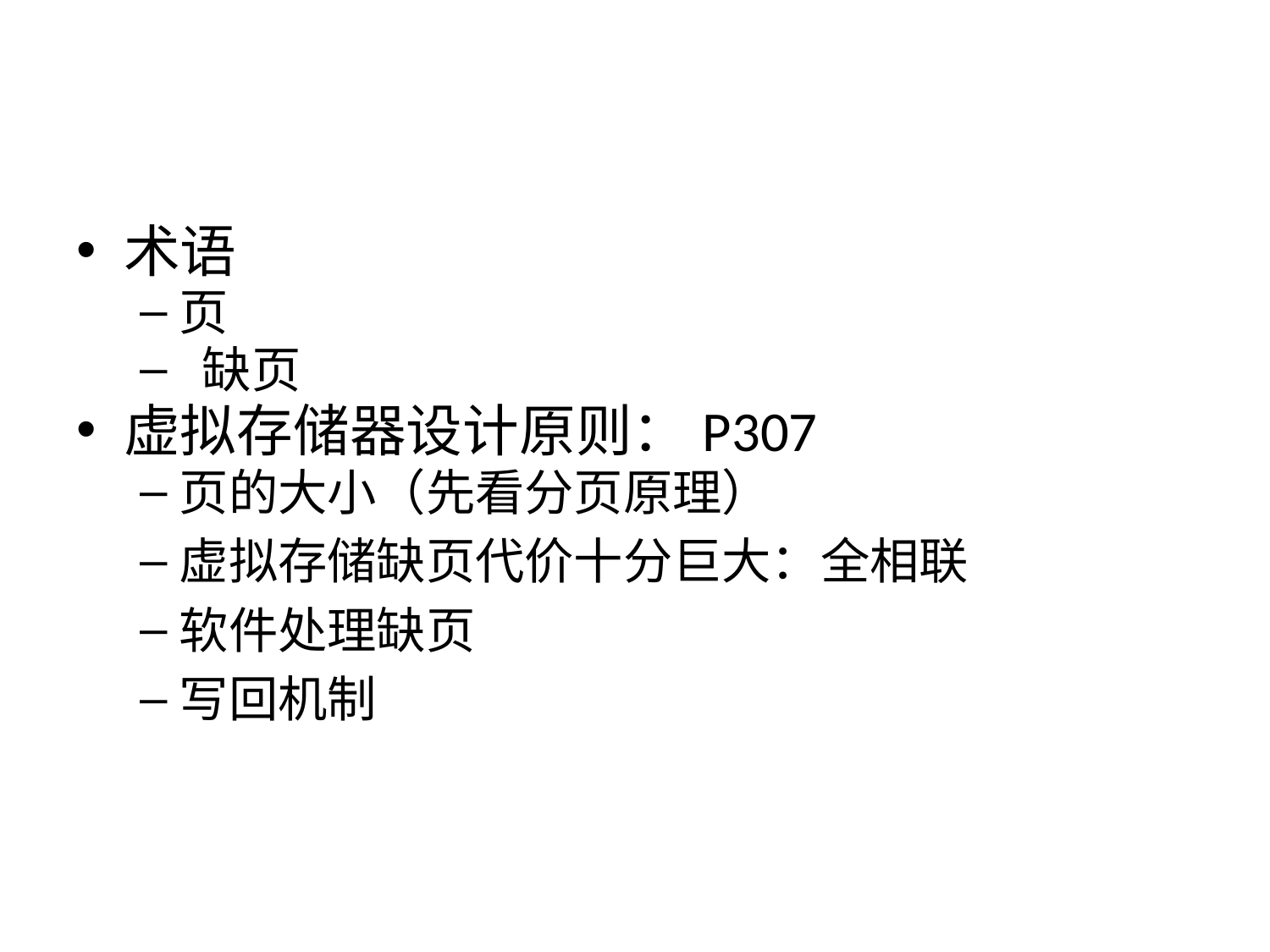

#
术语
页
 缺页
虚拟存储器设计原则：P307
页的大小（先看分页原理）
虚拟存储缺页代价十分巨大：全相联
软件处理缺页
写回机制